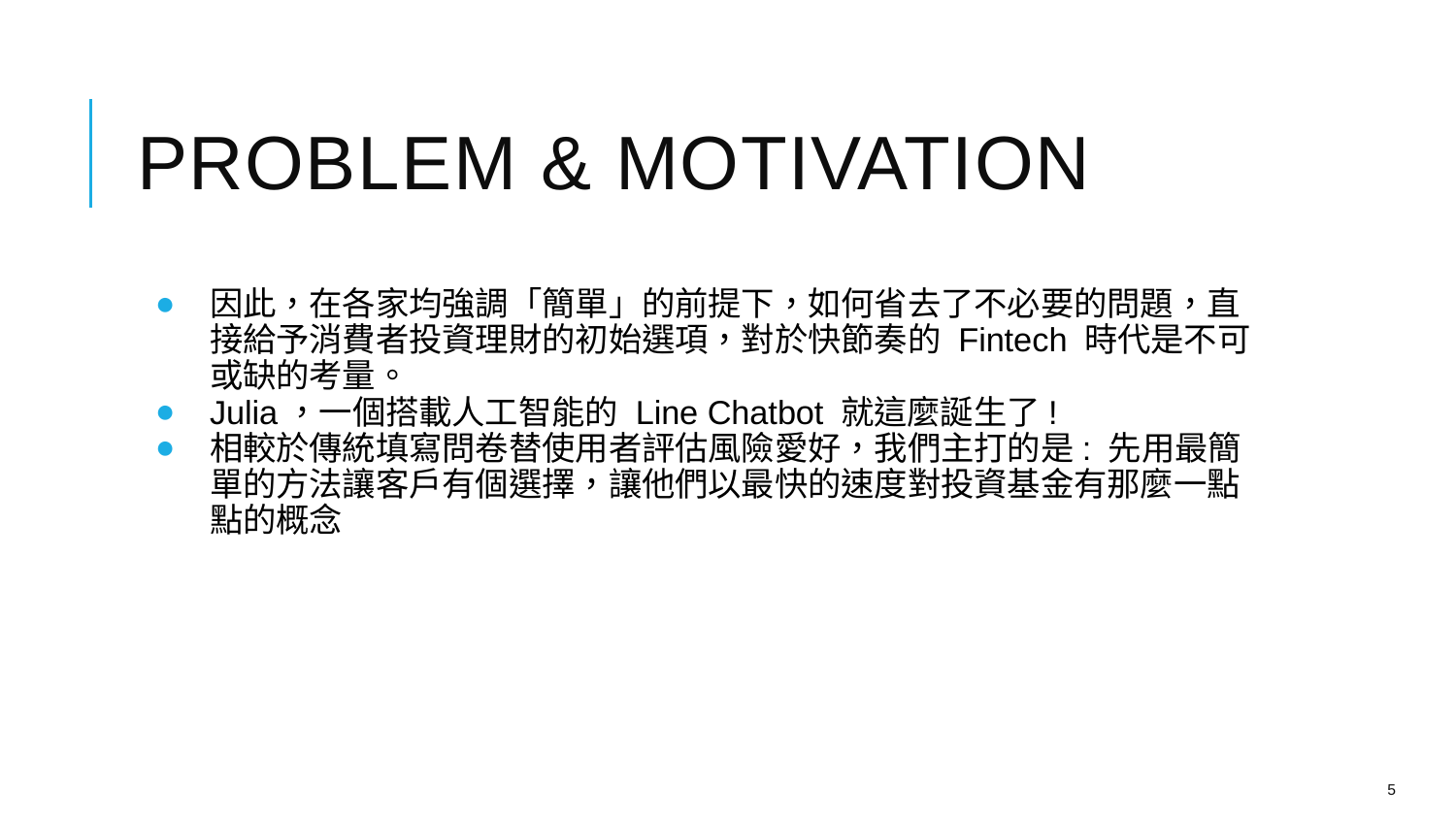

# Problem & Motivation
因此，在各家均強調「簡單」的前提下，如何省去了不必要的問題，直接給予消費者投資理財的初始選項，對於快節奏的 Fintech 時代是不可或缺的考量。
Julia，一個搭載人工智能的 Line Chatbot 就這麼誕生了!
相較於傳統填寫問卷替使用者評估風險愛好，我們主打的是: 先用最簡單的方法讓客戶有個選擇，讓他們以最快的速度對投資基金有那麼一點點的概念
5